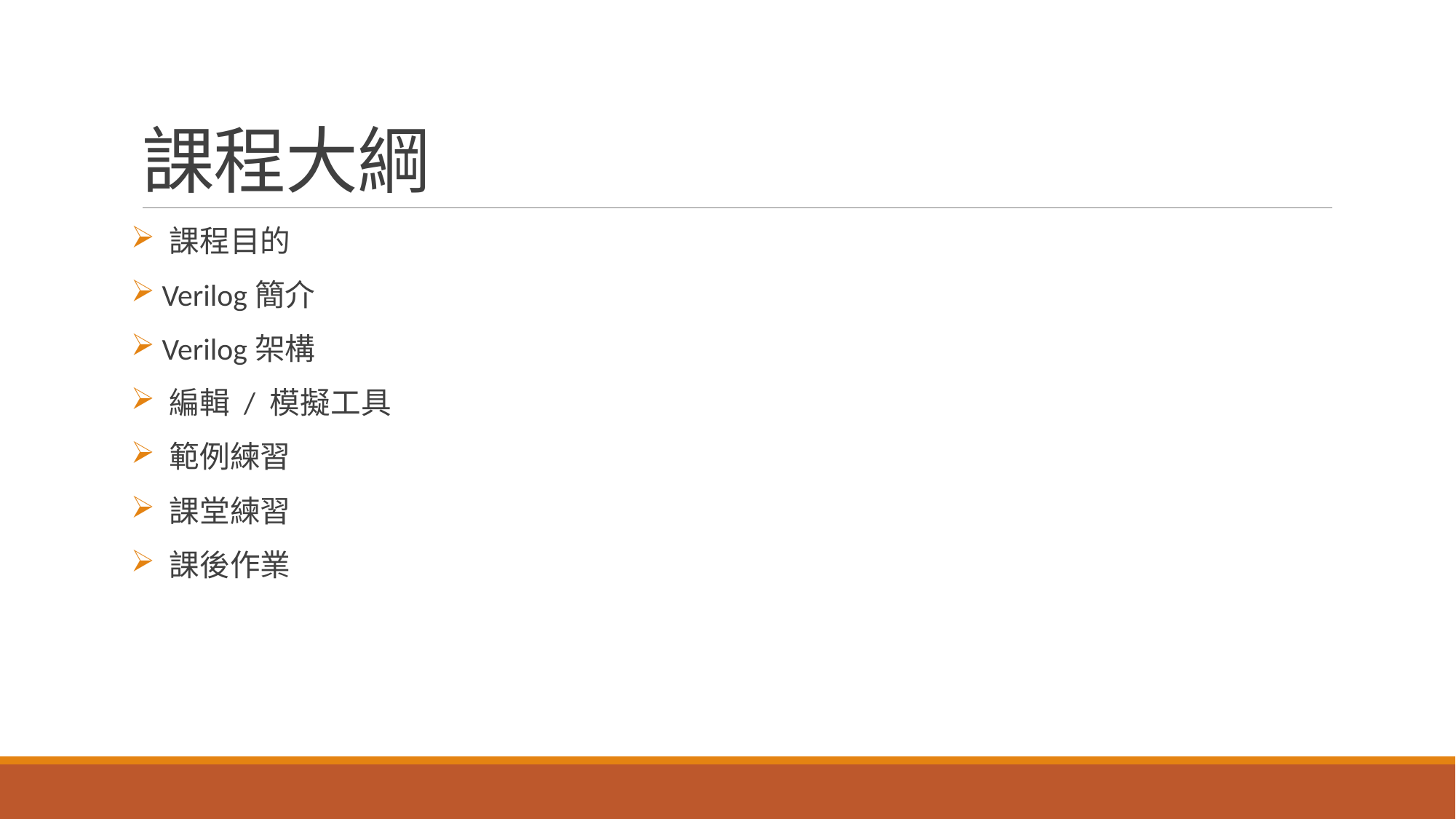

# 課程大綱
 課程目的
 Verilog簡介
 Verilog架構
 編輯 / 模擬工具
 範例練習
 課堂練習
 課後作業